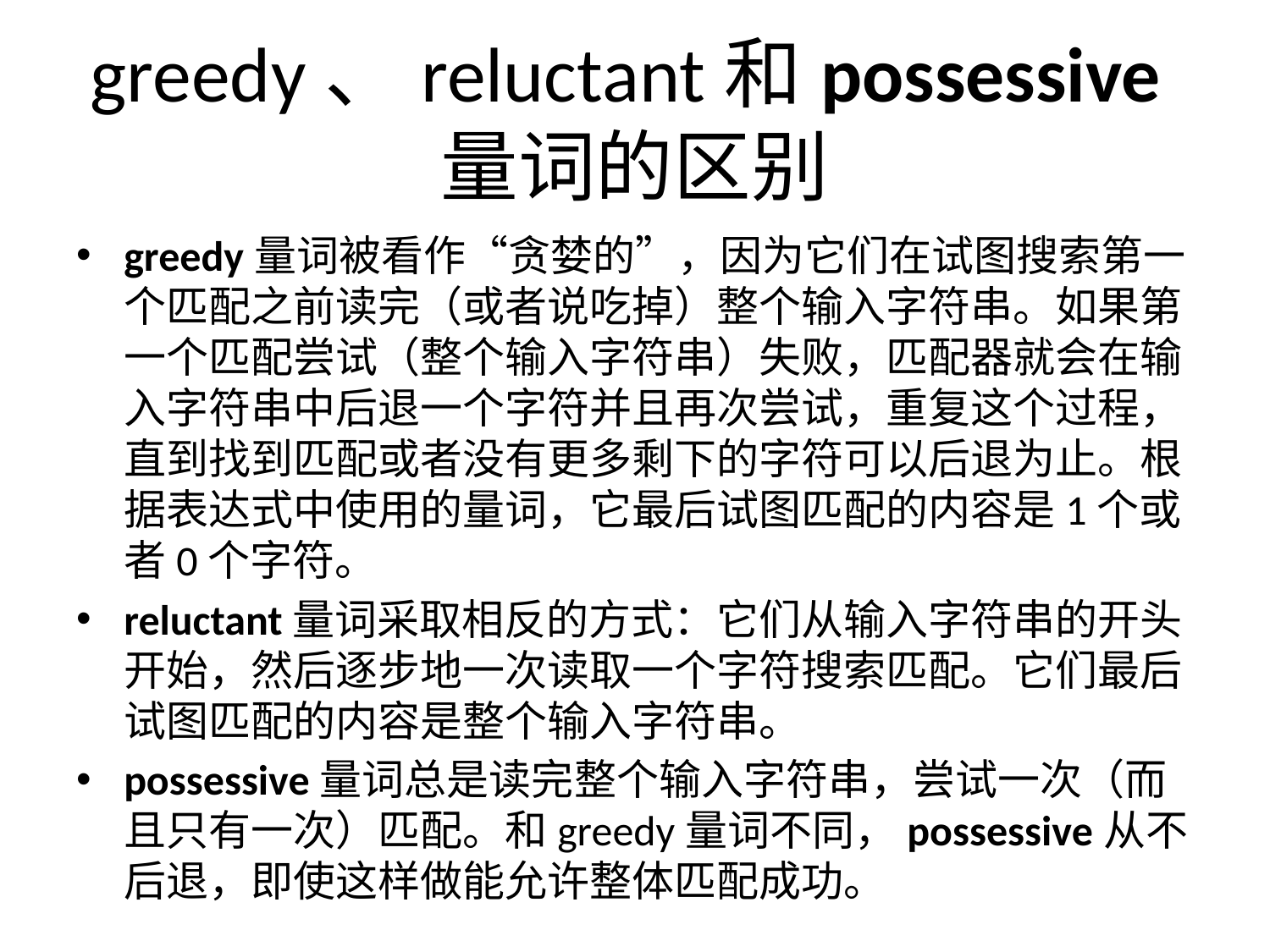

# greedy、reluctant和possessive量词的区别
greedy量词被看作“贪婪的”，因为它们在试图搜索第一个匹配之前读完（或者说吃掉）整个输入字符串。如果第一个匹配尝试（整个输入字符串）失败，匹配器就会在输入字符串中后退一个字符并且再次尝试，重复这个过程，直到找到匹配或者没有更多剩下的字符可以后退为止。根据表达式中使用的量词，它最后试图匹配的内容是1个或者0个字符。
reluctant量词采取相反的方式：它们从输入字符串的开头开始，然后逐步地一次读取一个字符搜索匹配。它们最后试图匹配的内容是整个输入字符串。
possessive量词总是读完整个输入字符串，尝试一次（而且只有一次）匹配。和greedy量词不同，possessive从不后退，即使这样做能允许整体匹配成功。